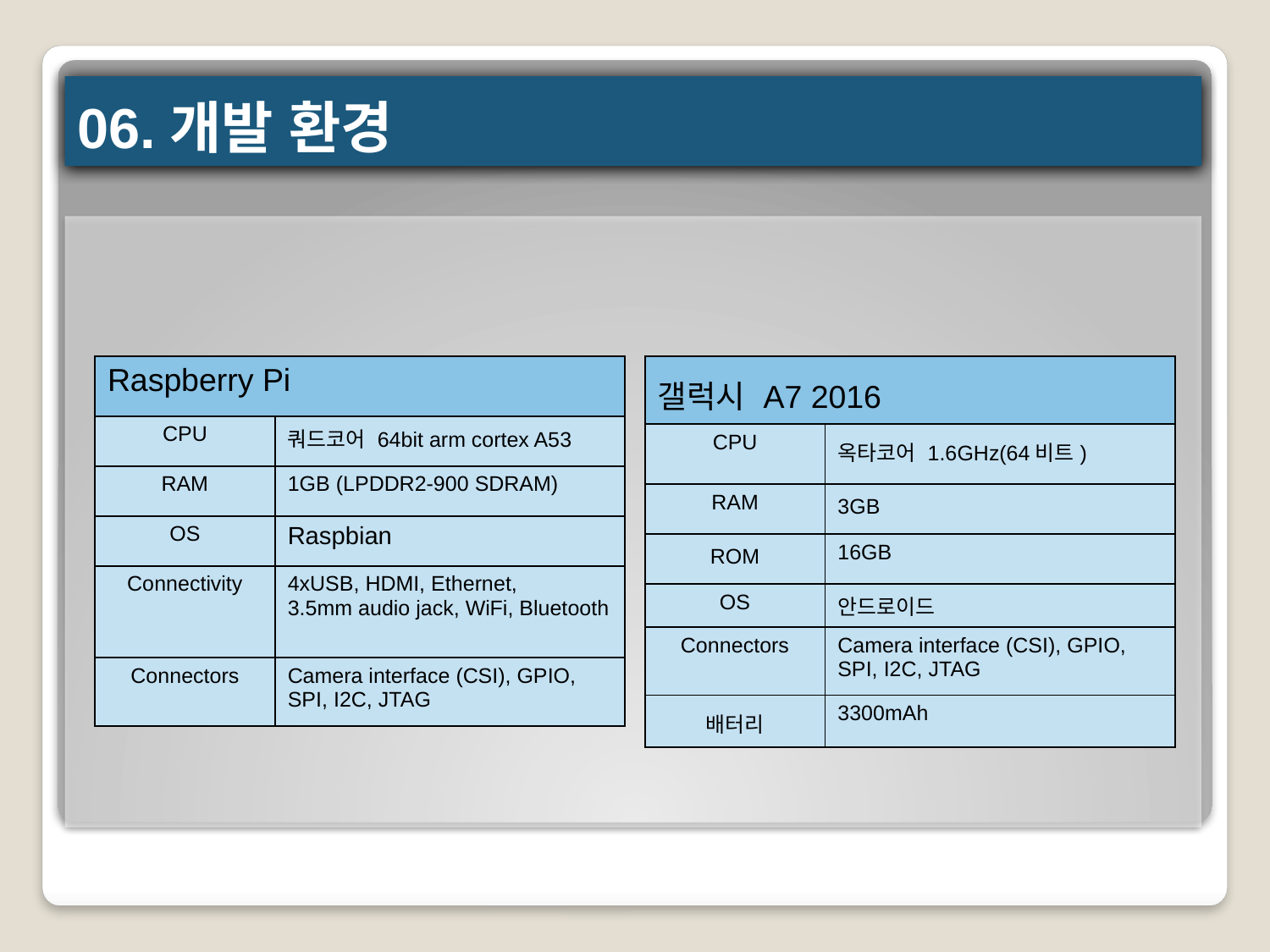

# 06.개발 환경

| Raspberry Pi |  |
| --- | --- |
| CPU | 쿼드코어 64bit arm cortex A53 |
| RAM | 1GB (LPDDR2-900 SDRAM) |
| OS | Raspbian |
| Connectivity | 4xUSB, HDMI, Ethernet, 3.5mm audio jack, WiFi, Bluetooth |
| Connectors | Camera interface (CSI), GPIO, SPI, I2C, JTAG |
| 갤럭시 A7 2016 |  |
| --- | --- |
| CPU | 옥타코어 1.6GHz(64비트) |
| RAM | 3GB |
| ROM | 16GB |
| OS | 안드로이드 |
| Connectors | Camera interface (CSI), GPIO, SPI, I2C, JTAG |
| 배터리 | 3300mAh |